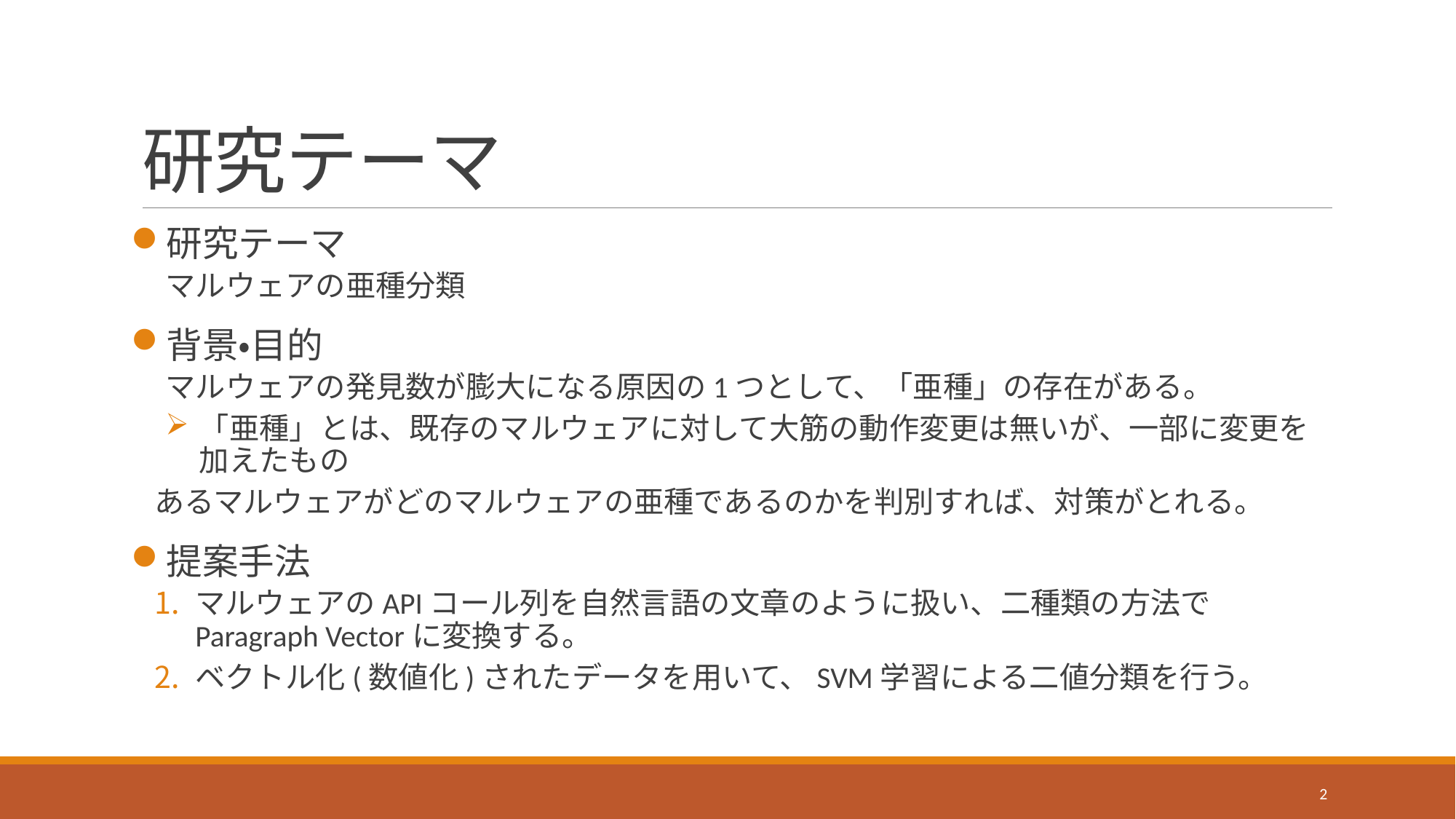

# 研究テーマ
研究テーマ
マルウェアの亜種分類
背景・目的
マルウェアの発見数が膨大になる原因の1つとして、「亜種」の存在がある。
「亜種」とは、既存のマルウェアに対して大筋の動作変更は無いが、一部に変更を加えたもの
あるマルウェアがどのマルウェアの亜種であるのかを判別すれば、対策がとれる。
提案手法
マルウェアのAPIコール列を自然言語の文章のように扱い、二種類の方法でParagraph Vectorに変換する。
ベクトル化(数値化)されたデータを用いて、SVM学習による二値分類を行う。
2